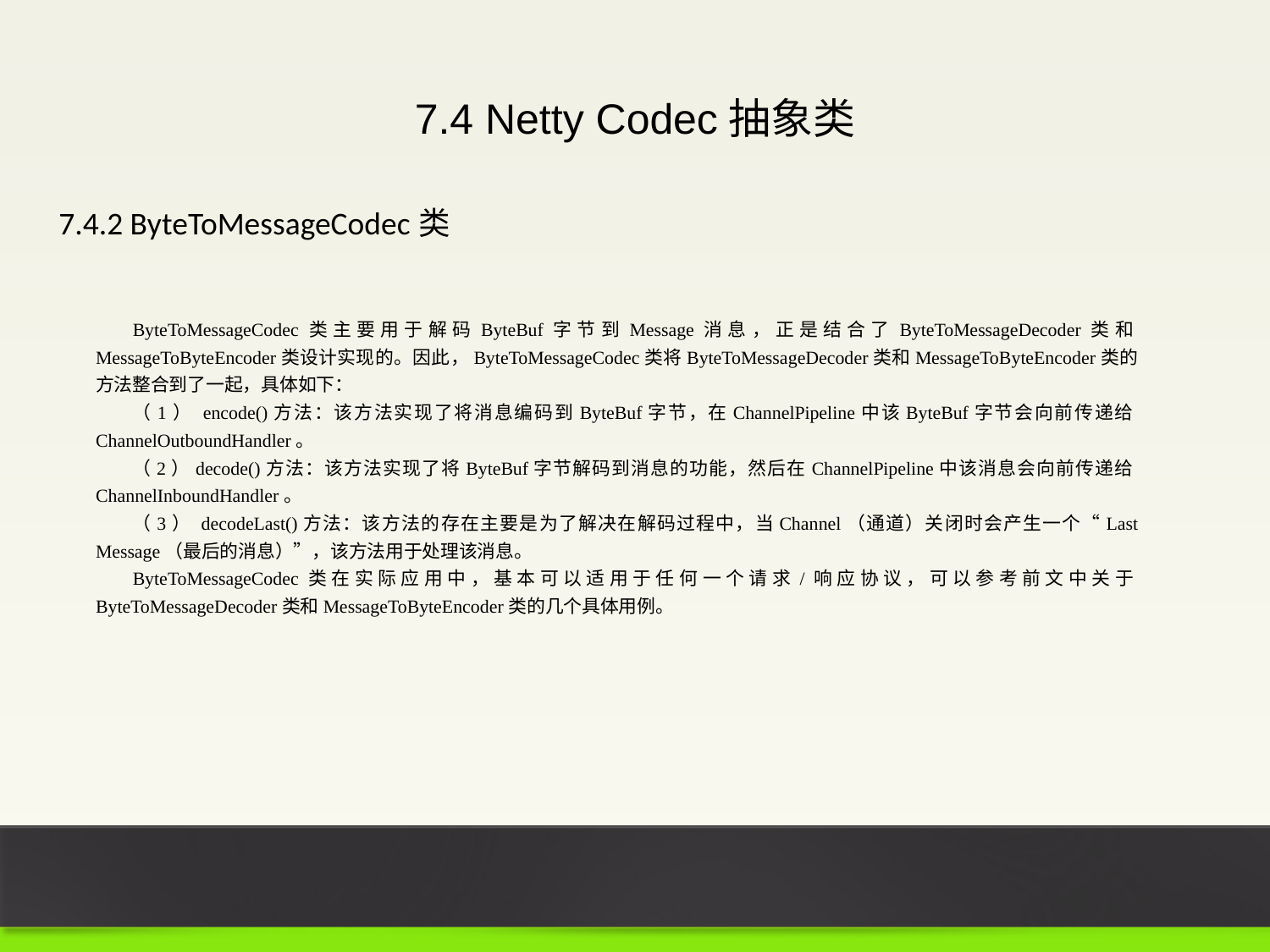

7.4 Netty Codec抽象类
7.4.2 ByteToMessageCodec类
ByteToMessageCodec类主要用于解码ByteBuf字节到Message消息，正是结合了ByteToMessageDecoder类和MessageToByteEncoder类设计实现的。因此，ByteToMessageCodec类将ByteToMessageDecoder类和MessageToByteEncoder类的方法整合到了一起，具体如下：
（1） encode()方法：该方法实现了将消息编码到ByteBuf字节，在ChannelPipeline中该ByteBuf字节会向前传递给ChannelOutboundHandler。
（2）decode()方法：该方法实现了将ByteBuf字节解码到消息的功能，然后在ChannelPipeline中该消息会向前传递给ChannelInboundHandler。
（3） decodeLast()方法：该方法的存在主要是为了解决在解码过程中，当Channel（通道）关闭时会产生一个“Last Message（最后的消息）”，该方法用于处理该消息。
ByteToMessageCodec类在实际应用中，基本可以适用于任何一个请求/响应协议，可以参考前文中关于ByteToMessageDecoder类和MessageToByteEncoder类的几个具体用例。